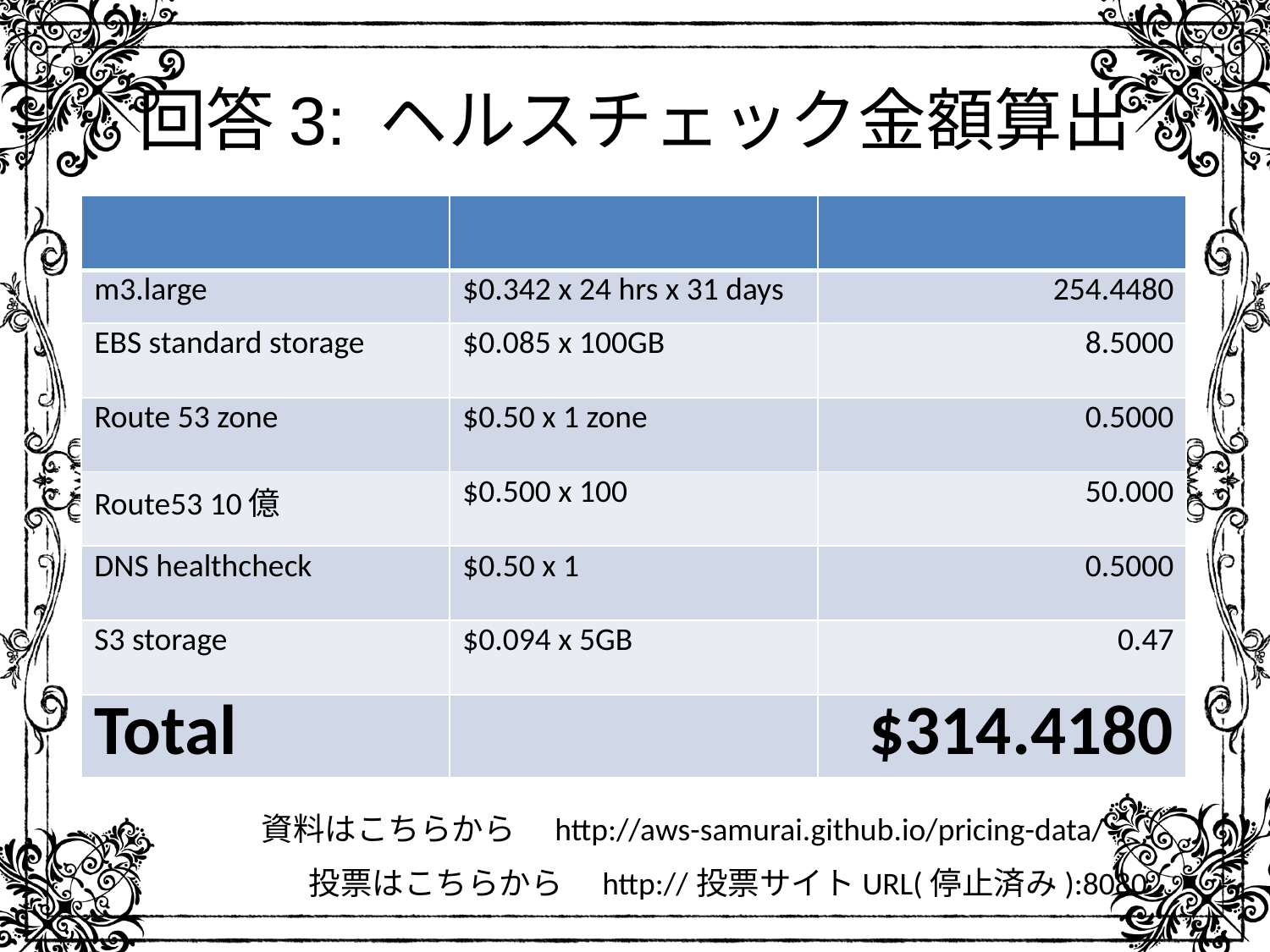

# 回答3: ヘルスチェック金額算出
|  |  |  |
| --- | --- | --- |
| m3.large | $0.342 x 24 hrs x 31 days | 254.4480 |
| EBS standard storage | $0.085 x 100GB | 8.5000 |
| Route 53 zone | $0.50 x 1 zone | 0.5000 |
| Route53 10億 | $0.500 x 100 | 50.000 |
| DNS healthcheck | $0.50 x 1 | 0.5000 |
| S3 storage | $0.094 x 5GB | 0.47 |
| Total |  | $314.4180 |